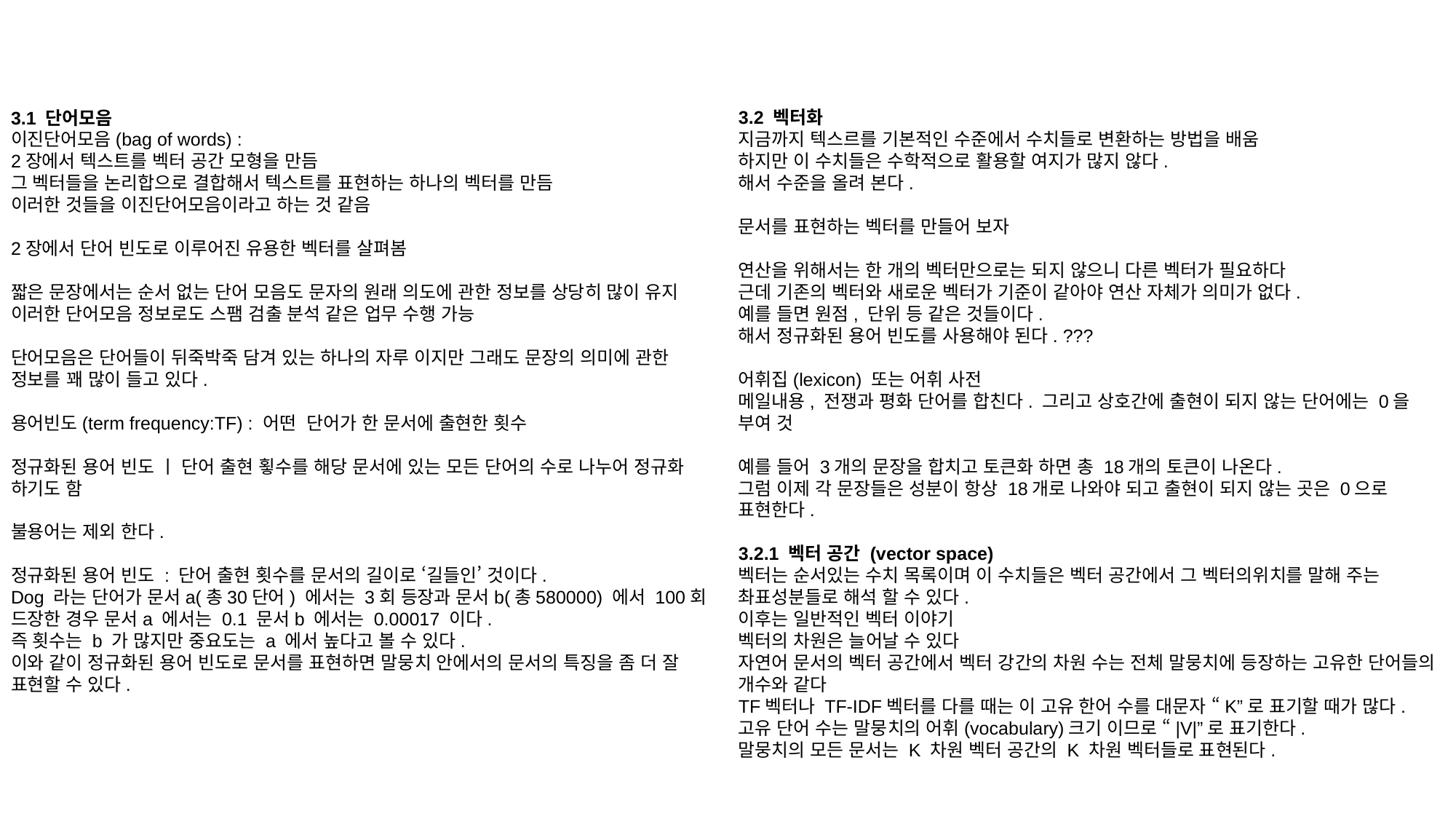

3.1 단어모음
이진단어모음(bag of words) :
2장에서 텍스트를 벡터 공간 모형을 만듬
그 벡터들을 논리합으로 결합해서 텍스트를 표현하는 하나의 벡터를 만듬
이러한 것들을 이진단어모음이라고 하는 것 같음

2장에서 단어 빈도로 이루어진 유용한 벡터를 살펴봄

짧은 문장에서는 순서 없는 단어 모음도 문자의 원래 의도에 관한 정보를 상당히 많이 유지
이러한 단어모음 정보로도 스팸 검출 분석 같은 업무 수행 가능

단어모음은 단어들이 뒤죽박죽 담겨 있는 하나의 자루 이지만 그래도 문장의 의미에 관한 정보를 꽤 많이 들고 있다.

용어빈도(term frequency:TF) : 어떤  단어가 한 문서에 출현한 횟수

정규화된 용어 빈도 ㅣ 단어 출현 횧수를 해당 문서에 있는 모든 단어의 수로 나누어 정규화 하기도 함

불용어는 제외 한다.

정규화된 용어 빈도 : 단어 출현 횟수를 문서의 길이로 ‘길들인’ 것이다.
Dog 라는 단어가 문서a(총30단어) 에서는 3회 등장과 문서b(총580000) 에서 100회 드장한 경우 문서a 에서는 0.1 문서b 에서는 0.00017 이다.
즉 횟수는 b 가 많지만 중요도는 a 에서 높다고 볼 수 있다.
이와 같이 정규화된 용어 빈도로 문서를 표현하면 말뭉치 안에서의 문서의 특징을 좀 더 잘 표현할 수 있다.

3.2 벡터화
지금까지 텍스르를 기본적인 수준에서 수치들로 변환하는 방법을 배움
하지만 이 수치들은 수학적으로 활용할 여지가 많지 않다.
해서 수준을 올려 본다.

문서를 표현하는 벡터를 만들어 보자

연산을 위해서는 한 개의 벡터만으로는 되지 않으니 다른 벡터가 필요하다
근데 기존의 벡터와 새로운 벡터가 기준이 같아야 연산 자체가 의미가 없다.
예를 들면 원점, 단위 등 같은 것들이다.
해서 정규화된 용어 빈도를 사용해야 된다. ???

어휘집(lexicon) 또는 어휘 사전
메일내용, 전쟁과 평화 단어를 합친다. 그리고 상호간에 출현이 되지 않는 단어에는 0을 부여 것

예를 들어 3개의 문장을 합치고 토큰화 하면 총 18개의 토큰이 나온다.
그럼 이제 각 문장들은 성분이 항상 18개로 나와야 되고 출현이 되지 않는 곳은 0으로 표현한다.

3.2.1 벡터 공간 (vector space)
벡터는 순서있는 수치 목록이며 이 수치들은 벡터 공간에서 그 벡터의위치를 말해 주는 촤표성분들로 해석 할 수 있다.
이후는 일반적인 벡터 이야기
벡터의 차원은 늘어날 수 있다
자연어 문서의 벡터 공간에서 벡터 강간의 차원 수는 전체 말뭉치에 등장하는 고유한 단어들의 개수와 같다
TF벡터나 TF-IDF벡터를 다를 때는 이 고유 한어 수를 대문자 “K”로 표기할 때가 많다.
고유 단어 수는 말뭉치의 어휘(vocabulary)크기 이므로 “|V|”로 표기한다.
말뭉치의 모든 문서는 K 차원 벡터 공간의 K 차원 벡터들로 표현된다.